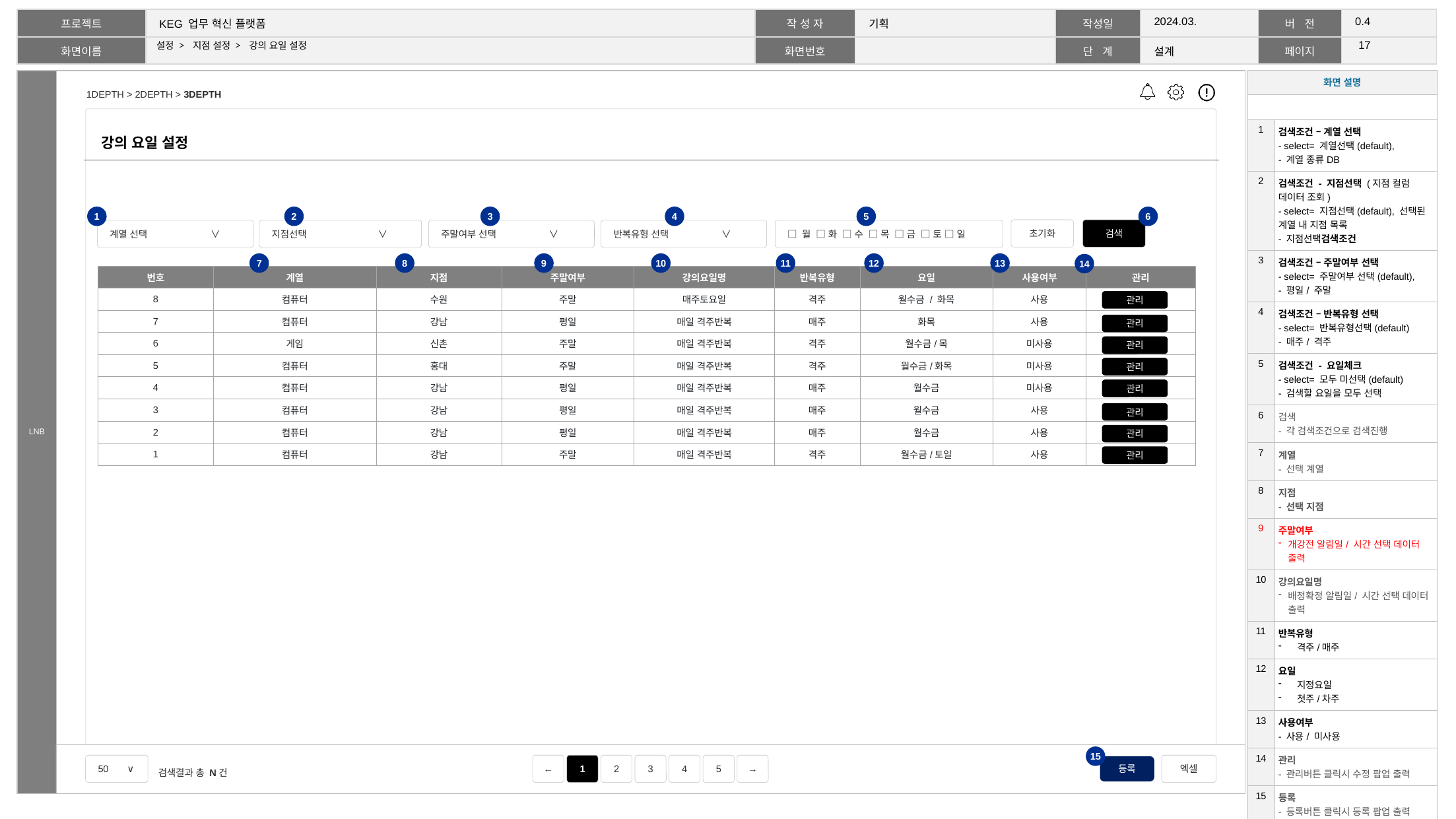

17

# 설정 > 지점 설정 > 강의 요일 설정
| 화면 설명 |  |
| --- | --- |
|  |  |
| 1 | 검색조건 – 계열 선택 - select= 계열선택(default), - 계열 종류DB |
| 2 | 검색조건 - 지점선택 (지점 컬럼 데이터 조회) - select= 지점선택(default), 선택된 계열 내 지점 목록 - 지점선택검색조건 |
| 3 | 검색조건 – 주말여부 선택 - select= 주말여부 선택(default), - 평일/ 주말 |
| 4 | 검색조건 – 반복유형 선택 - select= 반복유형선택(default) - 매주/ 격주 |
| 5 | 검색조건 - 요일체크 - select= 모두 미선택(default) - 검색할 요일을 모두 선택 |
| 6 | 검색 - 각 검색조건으로 검색진행 |
| 7 | 계열 - 선택 계열 |
| 8 | 지점 - 선택 지점 |
| 9 | 주말여부 개강전 알림일/ 시간 선택 데이터 출력 |
| 10 | 강의요일명 배정확정 알림일/ 시간 선택 데이터 출력 |
| 11 | 반복유형 격주/매주 |
| 12 | 요일 지정요일 첫주/차주 |
| 13 | 사용여부 - 사용/ 미사용 |
| 14 | 관리 - 관리버튼 클릭시 수정 팝업 출력 |
| 15 | 등록 - 등록버튼 클릭시 등록 팝업 출력 |
강의 요일 설정
1
2
3
4
5
6
초기화
검색
□ 월  □ 화  □ 수  □ 목  □ 금  □ 토 □ 일
계열 선택                        ∨
지점선택                           ∨
주말여부 선택                    ∨
반복유형 선택                    ∨
7
8
9
10
11
12
13
14
| 번호 | 계열 | 지점 | 주말여부 | 강의요일명 | 반복유형 | 요일 | 사용여부 | 관리 |
| --- | --- | --- | --- | --- | --- | --- | --- | --- |
| 8 | 컴퓨터 | 수원 | 주말 | 매주토요일 | 격주 | 월수금 / 화목 | 사용 | 관리 |
| 7 | 컴퓨터 | 강남 | 평일 | 매일 격주반복 | 매주 | 화목 | 사용 | 관리 |
| 6 | 게임 | 신촌 | 주말 | 매일 격주반복 | 격주 | 월수금/목 | 미사용 | 관리 |
| 5 | 컴퓨터 | 홍대 | 주말 | 매일 격주반복 | 격주 | 월수금/화목 | 미사용 | 관리 |
| 4 | 컴퓨터 | 강남 | 평일 | 매일 격주반복 | 매주 | 월수금 | 미사용 | 관리 |
| 3 | 컴퓨터 | 강남 | 평일 | 매일 격주반복 | 매주 | 월수금 | 사용 | 관리 |
| 2 | 컴퓨터 | 강남 | 평일 | 매일 격주반복 | 매주 | 월수금 | 사용 | 관리 |
| 1 | 컴퓨터 | 강남 | 주말 | 매일 격주반복 | 격주 | 월수금/토일 | 사용 | 관리 |
관리
관리
관리
관리
관리
관리
관리
관리
15
등록